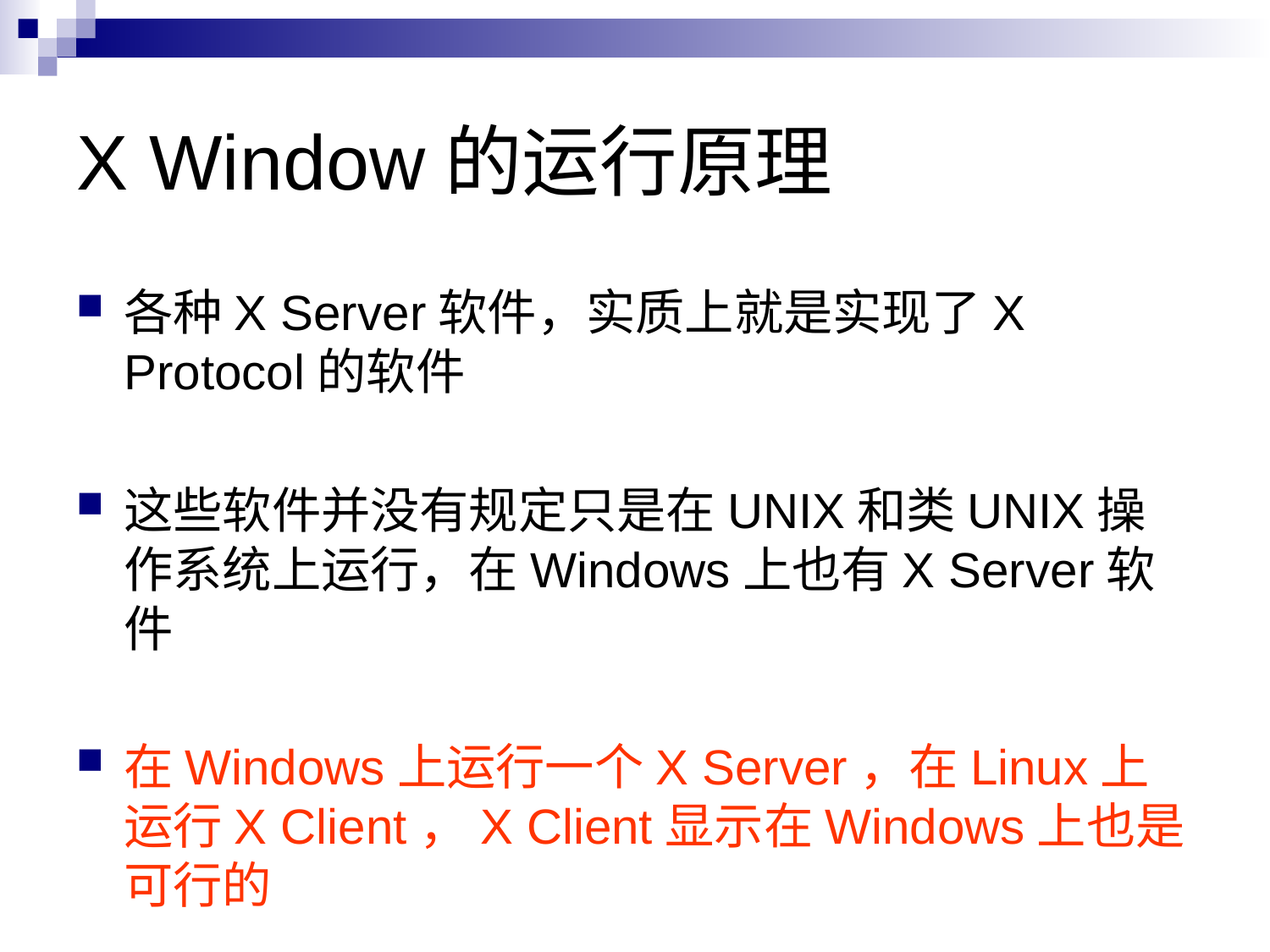

# X Window的运行原理
各种X Server软件，实质上就是实现了X Protocol的软件

这些软件并没有规定只是在UNIX和类UNIX操作系统上运行，在Windows上也有X Server软件

在Windows上运行一个X Server，在Linux上运行X Client，X Client显示在Windows上也是可行的

苹果电脑的图形界面用的也是X Protocol